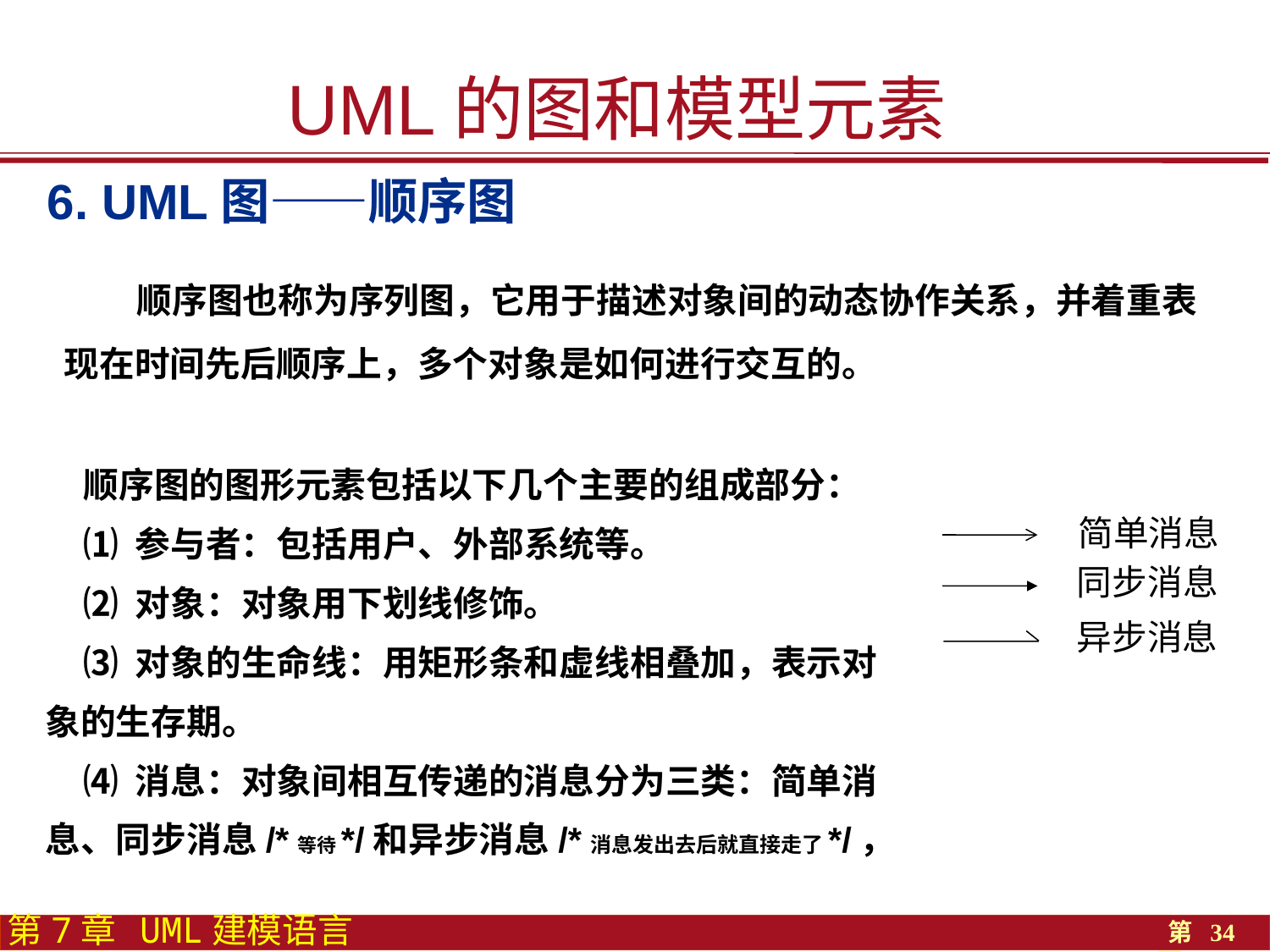

UML的图和模型元素
6. UML图——顺序图
        顺序图也称为序列图，它用于描述对象间的动态协作关系，并着重表现在时间先后顺序上，多个对象是如何进行交互的。
顺序图的图形元素包括以下几个主要的组成部分：
⑴ 参与者：包括用户、外部系统等。
⑵ 对象：对象用下划线修饰。
⑶ 对象的生命线：用矩形条和虚线相叠加，表示对象的生存期。
⑷ 消息：对象间相互传递的消息分为三类：简单消息、同步消息/*等待*/和异步消息/*消息发出去后就直接走了*/，
简单消息

同步消息

异步消息